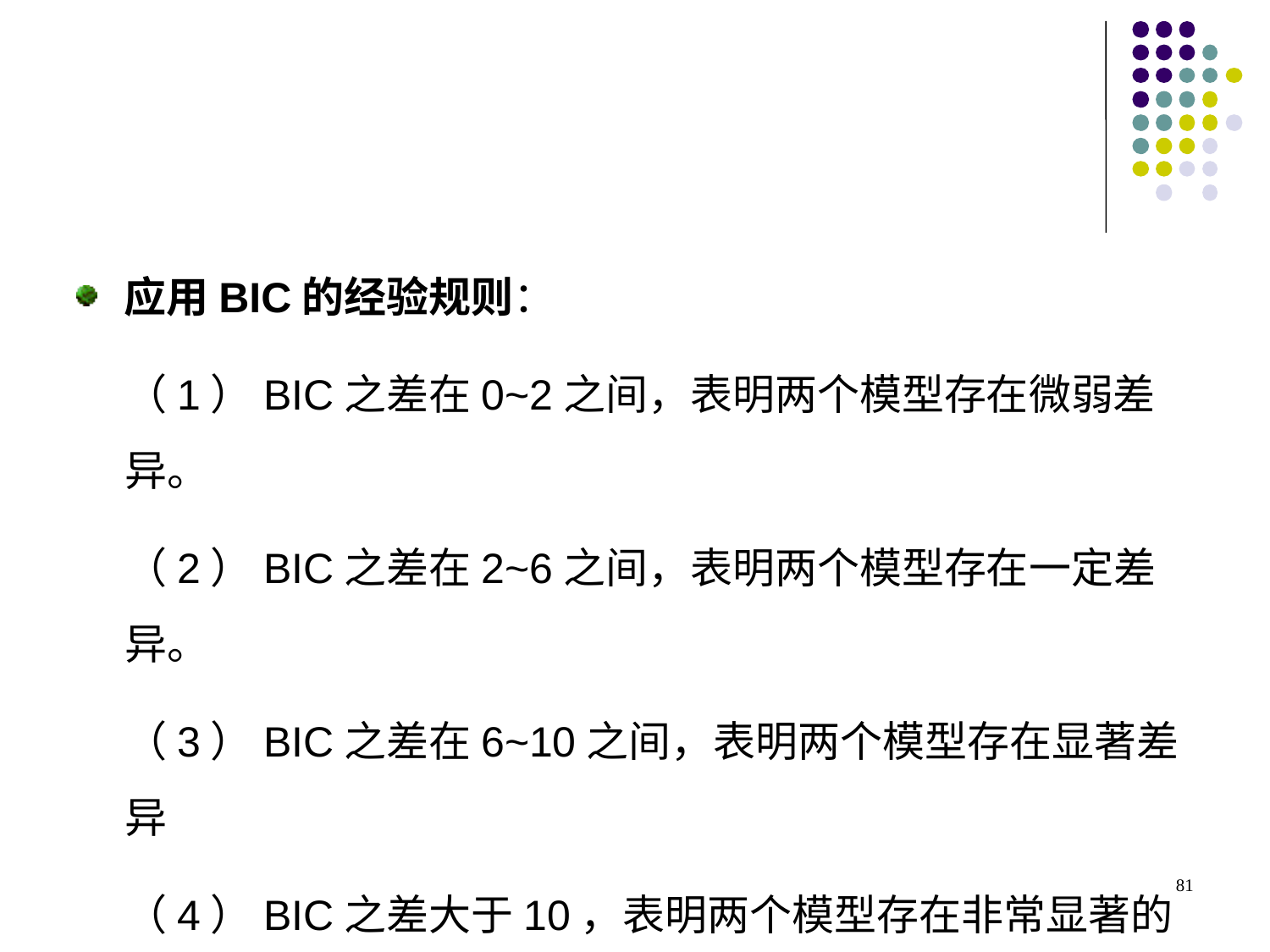

应用BIC的经验规则：
（1）BIC之差在0~2之间，表明两个模型存在微弱差异。
（2）BIC之差在2~6之间，表明两个模型存在一定差异。
（3）BIC之差在6~10之间，表明两个模型存在显著差异
（4）BIC之差大于10，表明两个模型存在非常显著的差异。
81